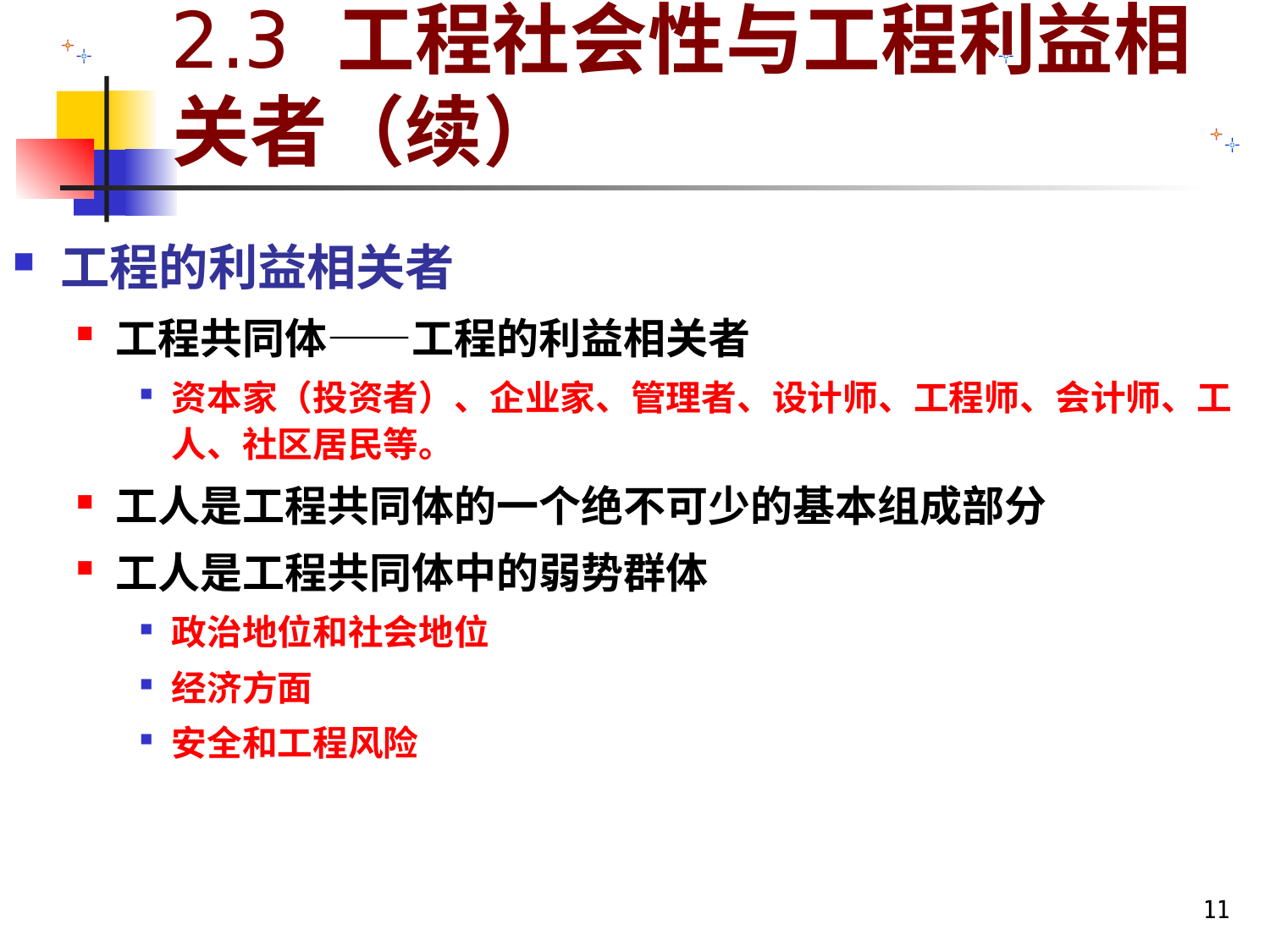

# 2.3 工程社会性与工程利益相关者（续）
工程的利益相关者
工程共同体——工程的利益相关者
资本家（投资者）、企业家、管理者、设计师、工程师、会计师、工人、社区居民等。
工人是工程共同体的一个绝不可少的基本组成部分
工人是工程共同体中的弱势群体
政治地位和社会地位
经济方面
安全和工程风险
11